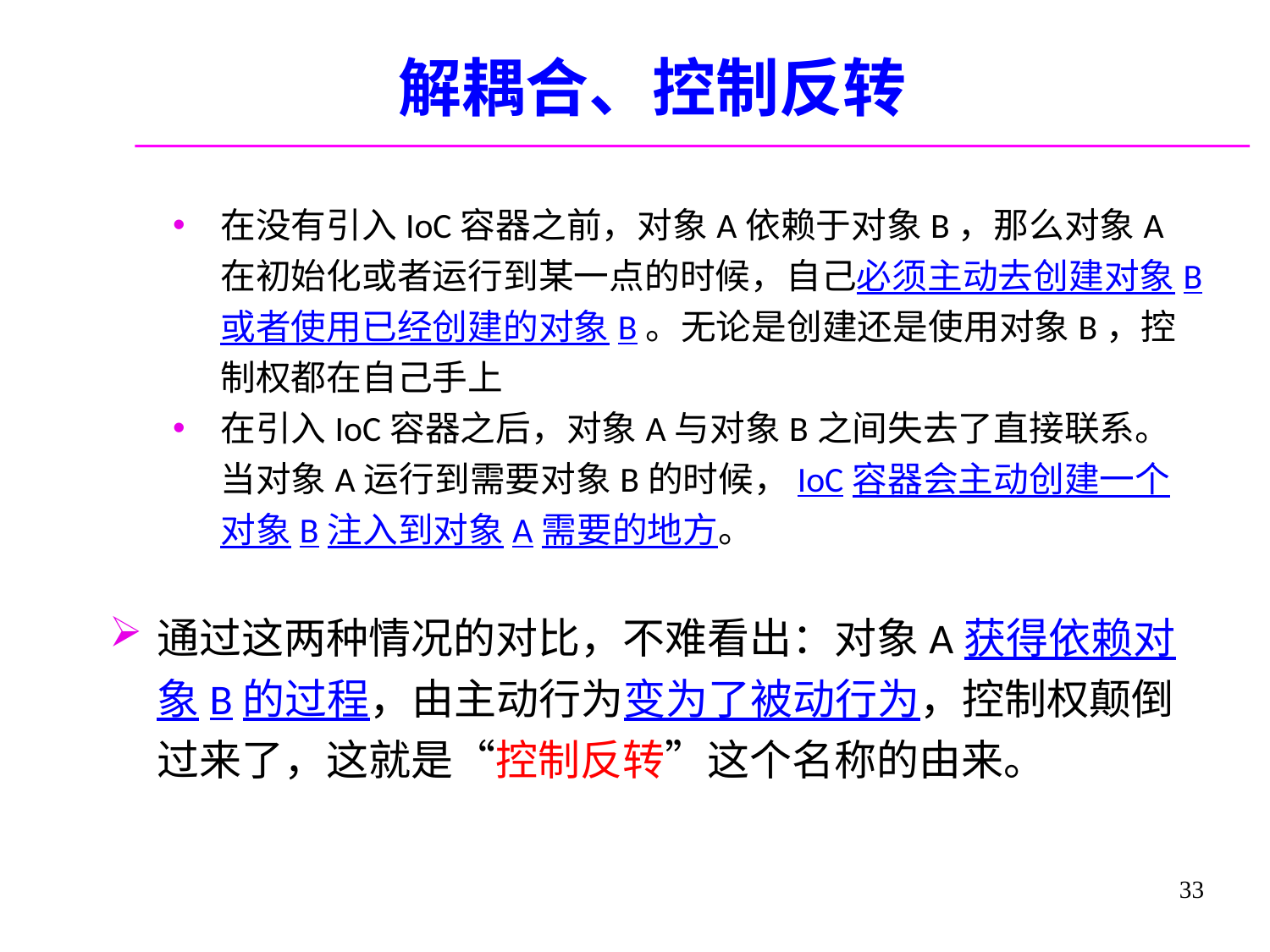

# 解耦合、控制反转
在没有引入IoC容器之前，对象A依赖于对象B，那么对象A在初始化或者运行到某一点的时候，自己必须主动去创建对象B或者使用已经创建的对象B。无论是创建还是使用对象B，控制权都在自己手上
在引入IoC容器之后，对象A与对象B之间失去了直接联系。当对象A运行到需要对象B的时候，IoC容器会主动创建一个对象B注入到对象A需要的地方。

通过这两种情况的对比，不难看出：对象A获得依赖对象B的过程，由主动行为变为了被动行为，控制权颠倒过来了，这就是“控制反转”这个名称的由来。
33